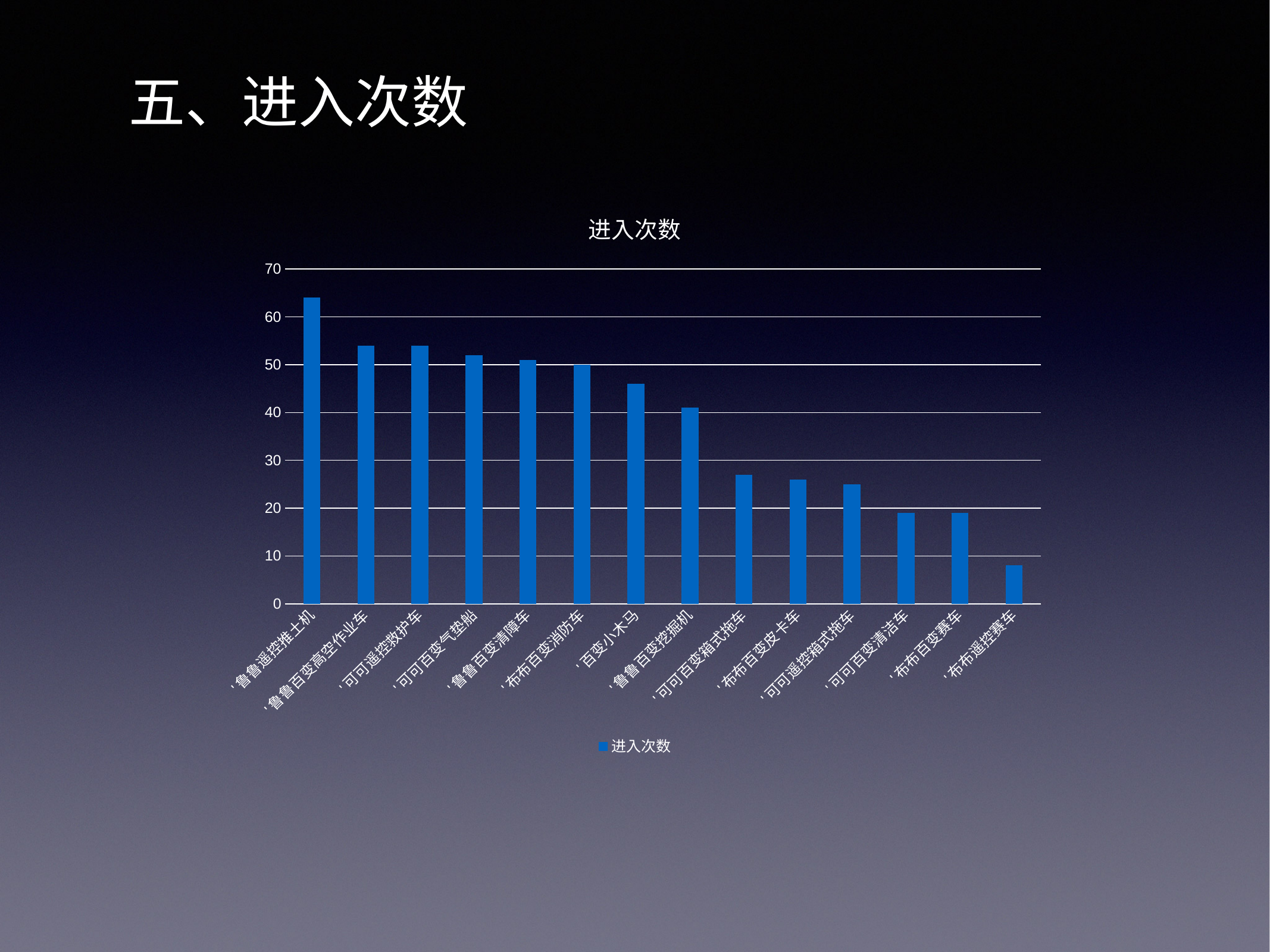

五、进入次数

### Chart:

| Category | 进入次数 |
|---|---|
| '鲁鲁遥控推土机 | 64.0 |
| '鲁鲁百变高空作业车 | 54.0 |
| '可可遥控救护车 | 54.0 |
| '可可百变气垫船 | 52.0 |
| '鲁鲁百变清障车 | 51.0 |
| '布布百变消防车 | 50.0 |
| '百变小木马 | 46.0 |
| '鲁鲁百变挖掘机 | 41.0 |
| '可可百变箱式拖车 | 27.0 |
| '布布百变皮卡车 | 26.0 |
| '可可遥控箱式拖车 | 25.0 |
| '可可百变清洁车 | 19.0 |
| '布布百变赛车 | 19.0 |
| '布布遥控赛车 | 8.0 |